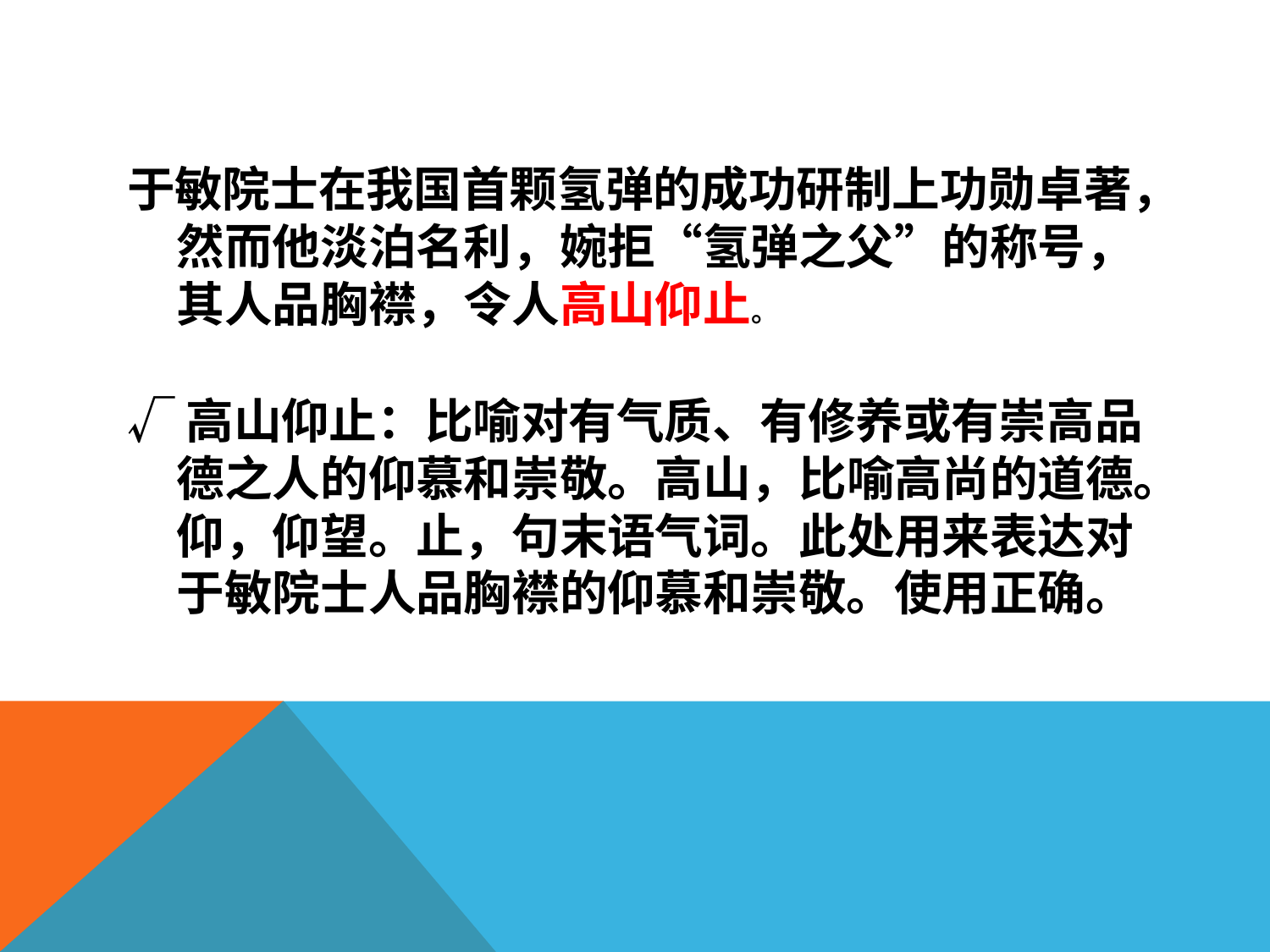

#
于敏院士在我国首颗氢弹的成功研制上功勋卓著，然而他淡泊名利，婉拒“氢弹之父”的称号，其人品胸襟，令人高山仰止。

√高山仰止：比喻对有气质、有修养或有崇高品德之人的仰慕和崇敬。高山，比喻高尚的道德。仰，仰望。止，句末语气词。此处用来表达对于敏院士人品胸襟的仰慕和崇敬。使用正确。